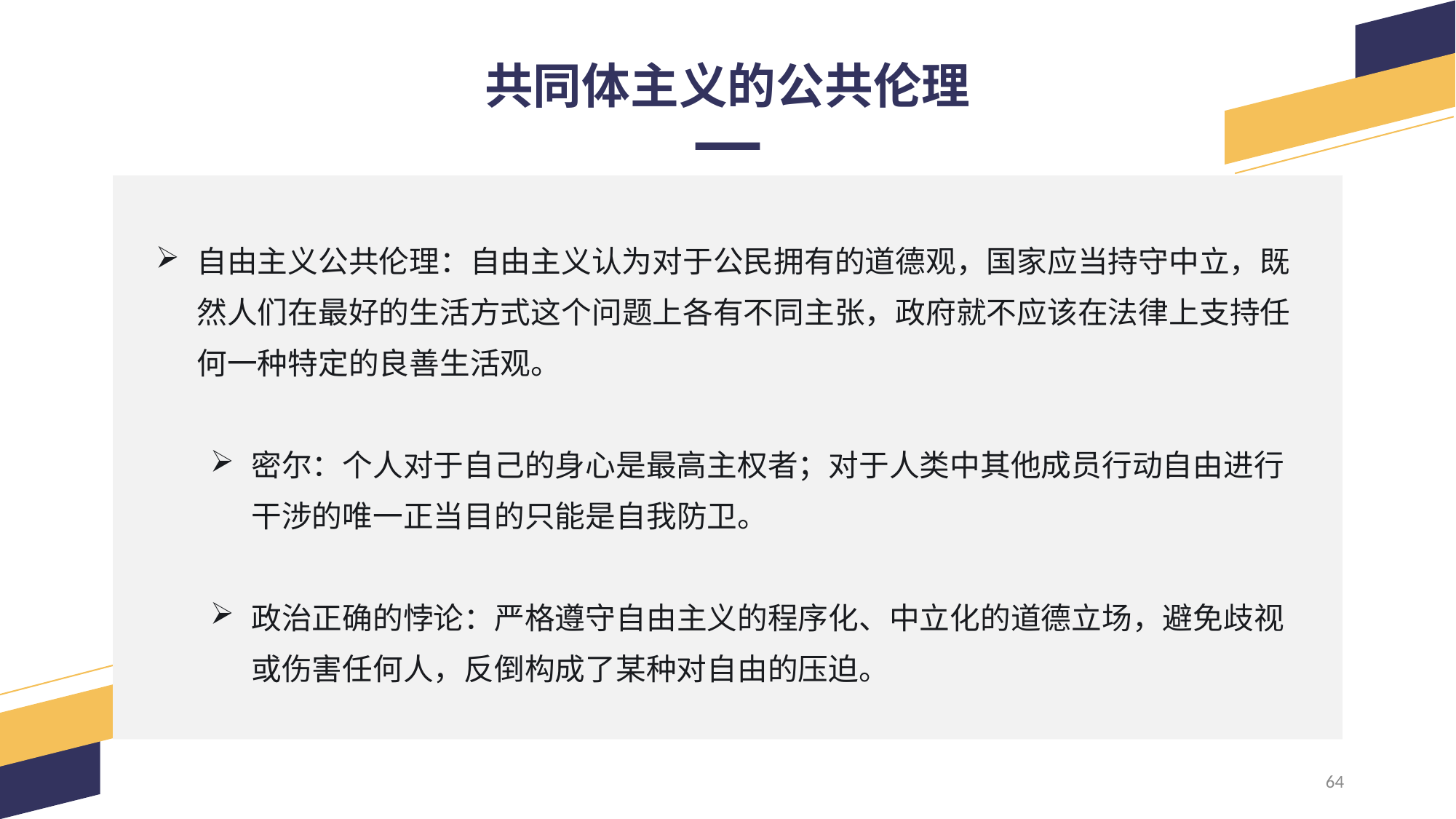

共同体主义的公共伦理

自由主义公共伦理：自由主义认为对于公民拥有的道德观，国家应当持守中立，既然人们在最好的生活方式这个问题上各有不同主张，政府就不应该在法律上支持任何一种特定的良善生活观。

密尔：个人对于自己的身心是最高主权者；对于人类中其他成员行动自由进行干涉的唯一正当目的只能是自我防卫。

政治正确的悖论：严格遵守自由主义的程序化、中立化的道德立场，避免歧视或伤害任何人，反倒构成了某种对自由的压迫。

64